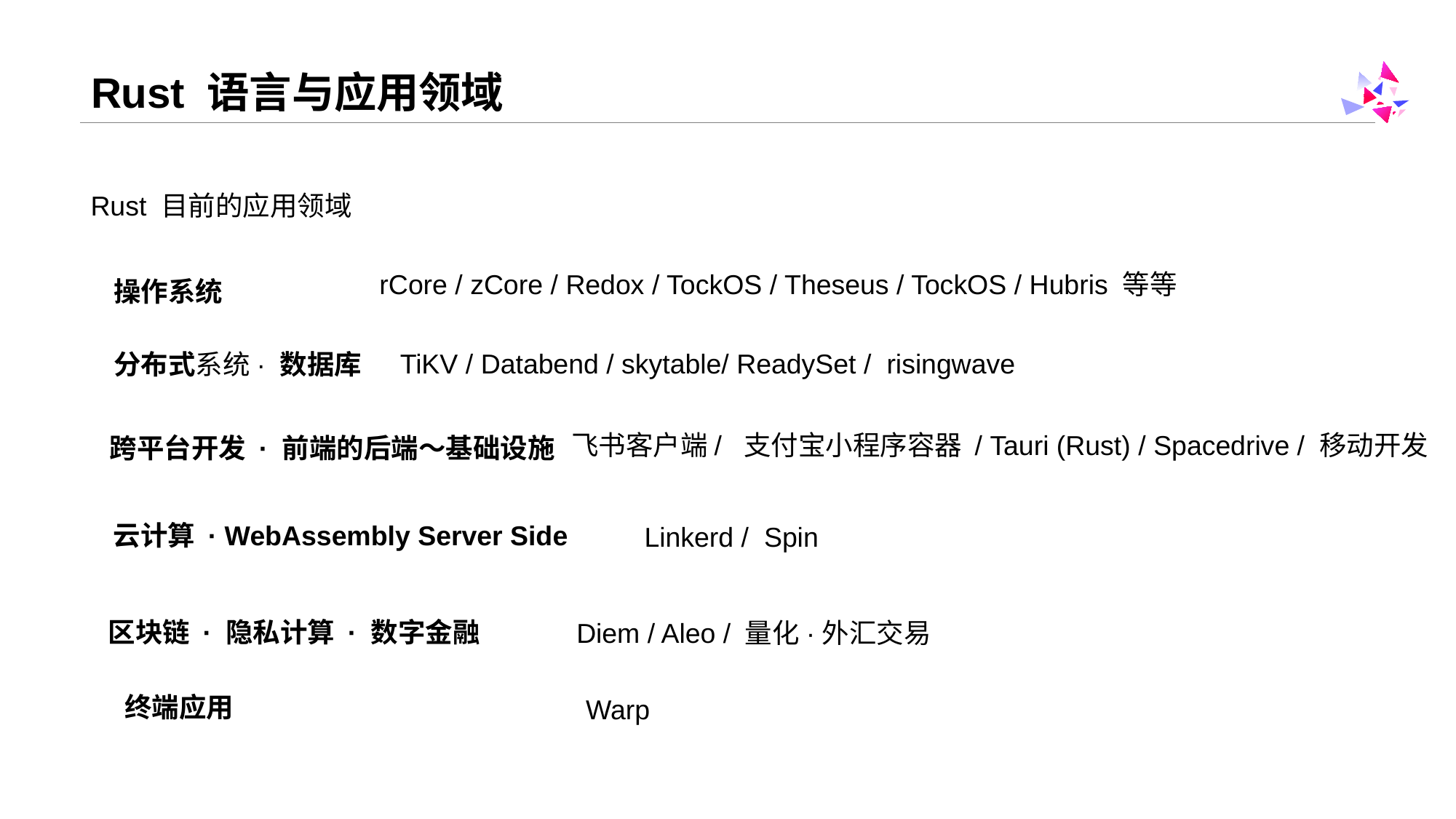

# Rust 语言与应用领域
Rust 目前的应用领域
rCore / zCore / Redox / TockOS / Theseus / TockOS / Hubris 等等
操作系统
TiKV / Databend / skytable/ ReadySet /  risingwave
分布式系统
· 数据库
飞书客户端/  支付宝小程序容器 / Tauri (Rust) / Spacedrive / 移动开发
跨平台开发 · 前端的后端～基础设施
云计算 · WebAssembly Server Side
Linkerd /  Spin
区块链 · 隐私计算 · 数字金融
Diem / Aleo / 量化·外汇交易
终端应用
Warp
13